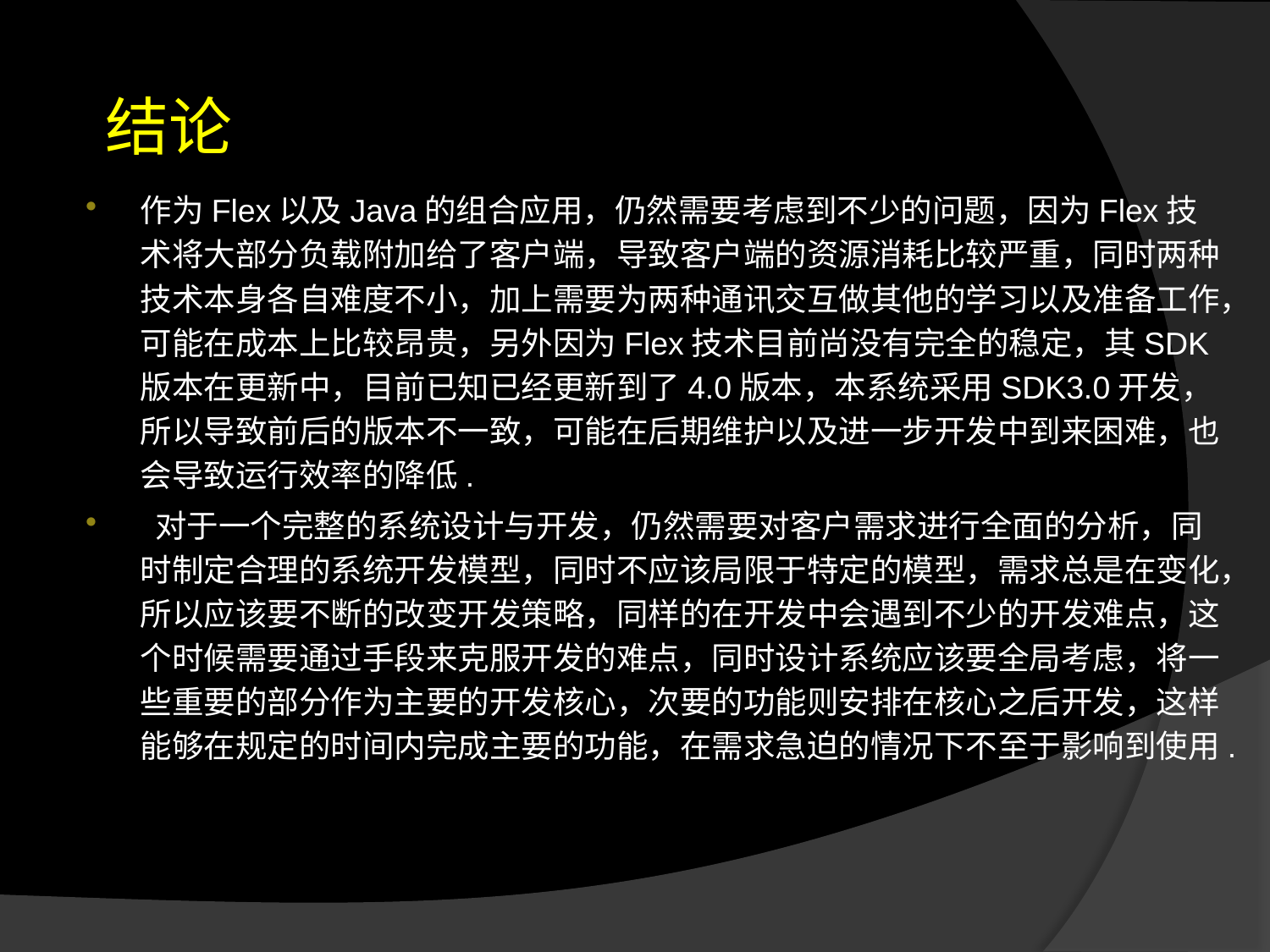

# 结论
作为Flex以及Java的组合应用，仍然需要考虑到不少的问题，因为Flex技术将大部分负载附加给了客户端，导致客户端的资源消耗比较严重，同时两种技术本身各自难度不小，加上需要为两种通讯交互做其他的学习以及准备工作，可能在成本上比较昂贵，另外因为Flex技术目前尚没有完全的稳定，其SDK版本在更新中，目前已知已经更新到了4.0版本，本系统采用SDK3.0开发，所以导致前后的版本不一致，可能在后期维护以及进一步开发中到来困难，也会导致运行效率的降低.
 对于一个完整的系统设计与开发，仍然需要对客户需求进行全面的分析，同时制定合理的系统开发模型，同时不应该局限于特定的模型，需求总是在变化，所以应该要不断的改变开发策略，同样的在开发中会遇到不少的开发难点，这个时候需要通过手段来克服开发的难点，同时设计系统应该要全局考虑，将一些重要的部分作为主要的开发核心，次要的功能则安排在核心之后开发，这样能够在规定的时间内完成主要的功能，在需求急迫的情况下不至于影响到使用.